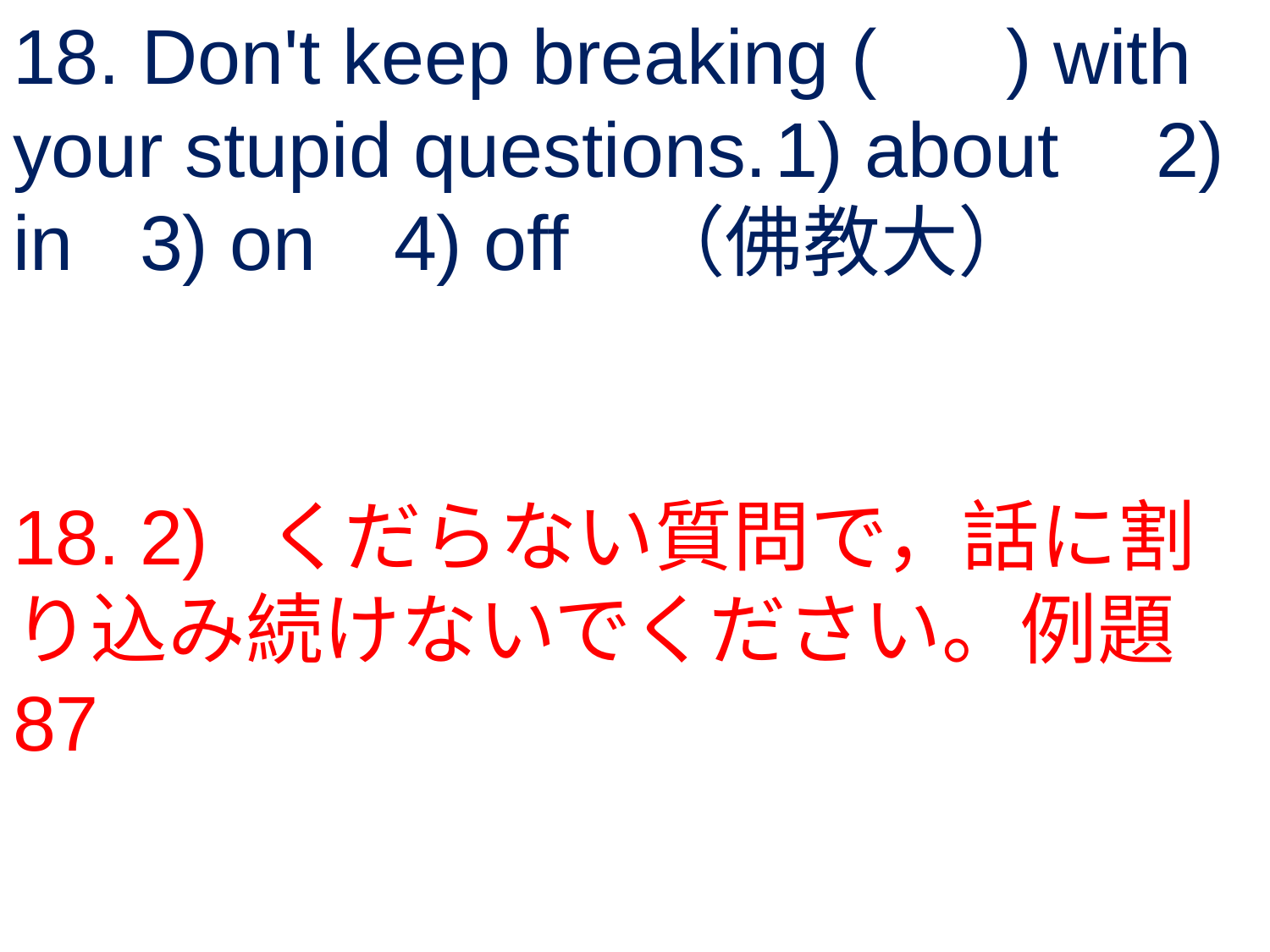

# 18. Don't keep breaking (      ) with your stupid questions.	1) about	2) in	3) on	4) off	（佛教大）
18.	2) 	くだらない質問で，話に割り込み続けないでください。例題87